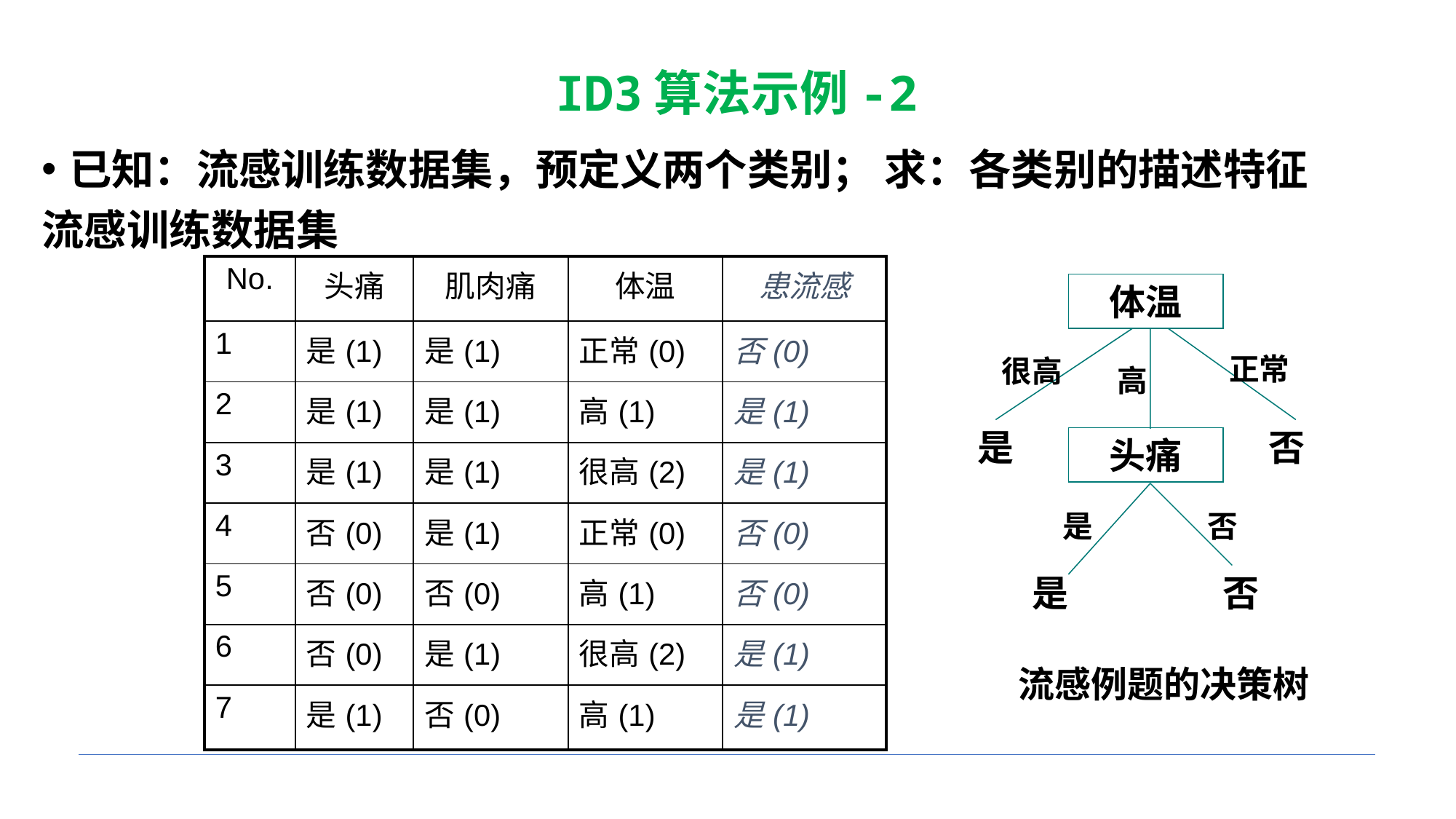

ID3算法示例-2
已知：流感训练数据集，预定义两个类别； 求：各类别的描述特征
流感训练数据集
| No. | 头痛 | 肌肉痛 | 体温 | 患流感 |
| --- | --- | --- | --- | --- |
| 1 | 是(1) | 是(1) | 正常(0) | 否(0) |
| 2 | 是(1) | 是(1) | 高(1) | 是(1) |
| 3 | 是(1) | 是(1) | 很高(2) | 是(1) |
| 4 | 否(0) | 是(1) | 正常(0) | 否(0) |
| 5 | 否(0) | 否(0) | 高(1) | 否(0) |
| 6 | 否(0) | 是(1) | 很高(2) | 是(1) |
| 7 | 是(1) | 否(0) | 高(1) | 是(1) |
体温

正常
很高
高
是
否
头痛

是
否
是
否
流感例题的决策树